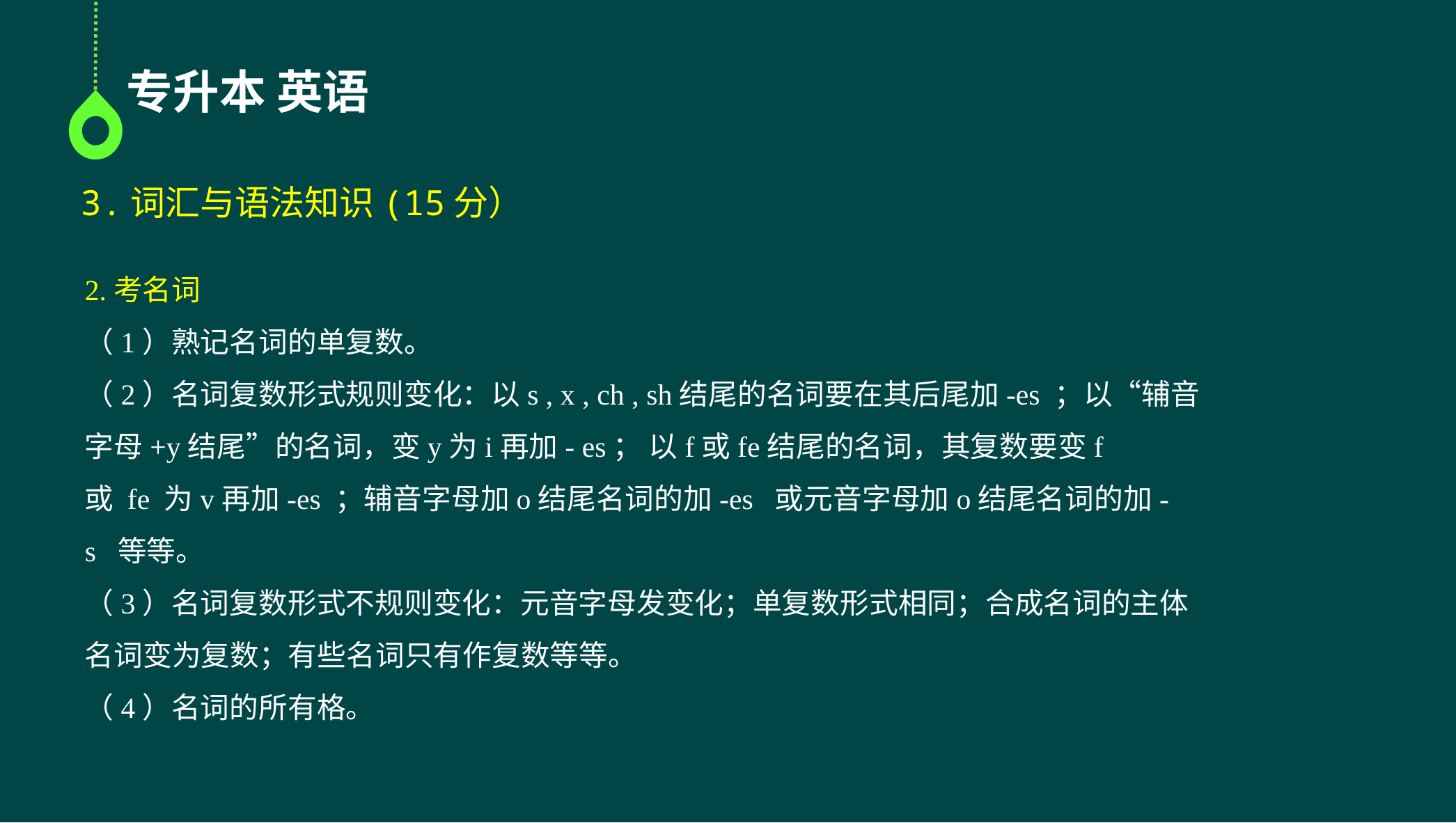

专升本 英语
3.词汇与语法知识(15分）
2.考名词
（1）熟记名词的单复数。
（2）名词复数形式规则变化：以s , x , ch , sh结尾的名词要在其后尾加-es ；以“辅音字母+y结尾”的名词，变y为i再加- es； 以f或fe结尾的名词，其复数要变f或 fe 为v再加-es ；辅音字母加o结尾名词的加-es  或元音字母加o结尾名词的加-s  等等。
（3）名词复数形式不规则变化：元音字母发变化；单复数形式相同；合成名词的主体名词变为复数；有些名词只有作复数等等。
（4）名词的所有格。